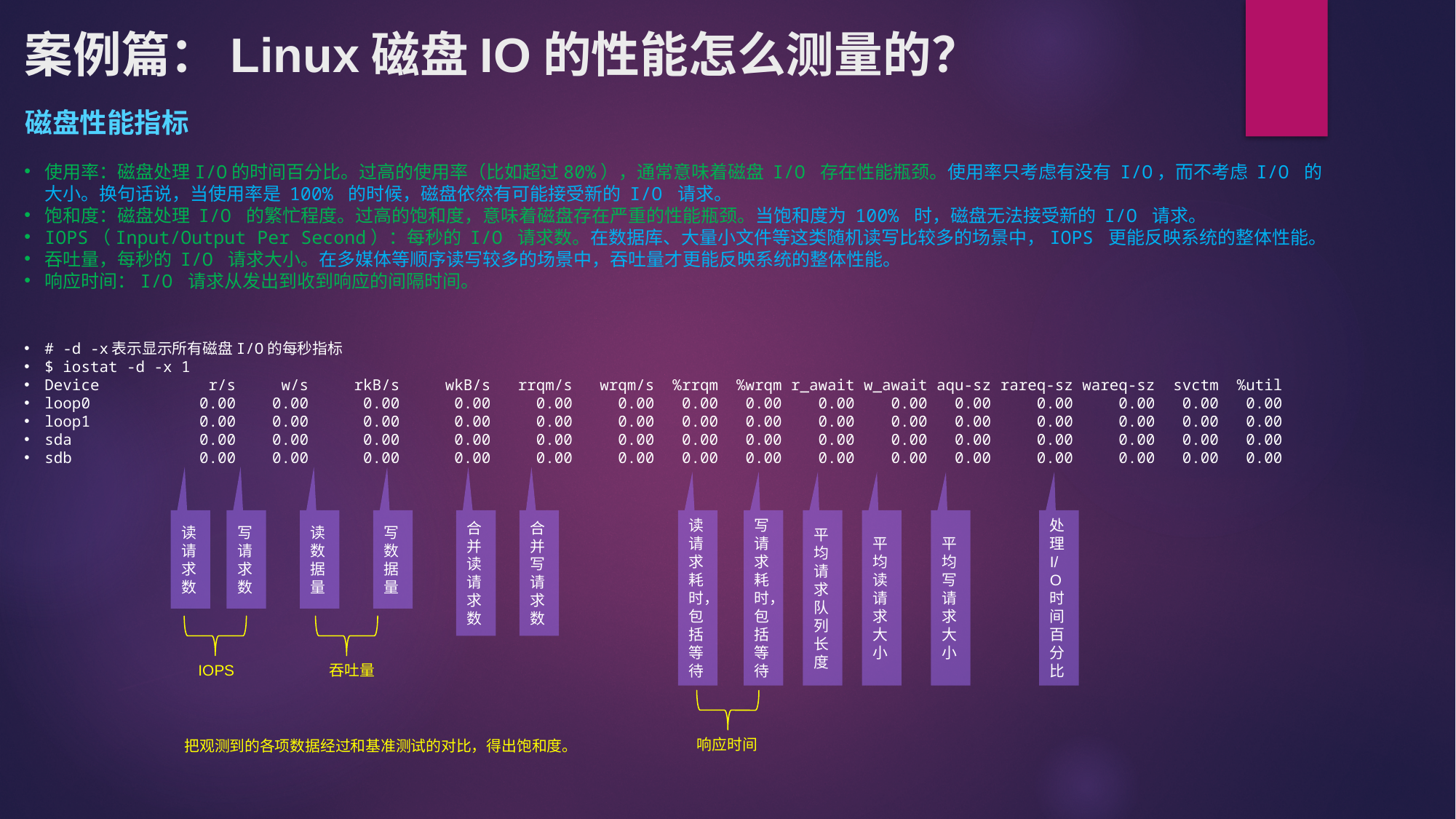

# 案例篇：Linux磁盘IO的性能怎么测量的？
磁盘性能指标
使用率：磁盘处理I/O的时间百分比。过高的使用率（比如超过80%），通常意味着磁盘 I/O 存在性能瓶颈。使用率只考虑有没有 I/O，而不考虑 I/O 的大小。换句话说，当使用率是 100% 的时候，磁盘依然有可能接受新的 I/O 请求。
饱和度：磁盘处理 I/O 的繁忙程度。过高的饱和度，意味着磁盘存在严重的性能瓶颈。当饱和度为 100% 时，磁盘无法接受新的 I/O 请求。
IOPS（Input/Output Per Second）：每秒的 I/O 请求数。在数据库、大量小文件等这类随机读写比较多的场景中，IOPS 更能反映系统的整体性能。
吞吐量，每秒的 I/O 请求大小。在多媒体等顺序读写较多的场景中，吞吐量才更能反映系统的整体性能。
响应时间：I/O 请求从发出到收到响应的间隔时间。
# -d -x表示显示所有磁盘I/O的每秒指标
$ iostat -d -x 1
Device            r/s     w/s     rkB/s     wkB/s   rrqm/s   wrqm/s  %rrqm  %wrqm r_await w_await aqu-sz rareq-sz wareq-sz  svctm  %util
loop0            0.00    0.00      0.00      0.00     0.00     0.00   0.00   0.00    0.00    0.00   0.00     0.00     0.00   0.00   0.00
loop1            0.00    0.00      0.00      0.00     0.00     0.00   0.00   0.00    0.00    0.00   0.00     0.00     0.00   0.00   0.00
sda              0.00    0.00      0.00      0.00     0.00     0.00   0.00   0.00    0.00    0.00   0.00     0.00     0.00   0.00   0.00
sdb              0.00    0.00      0.00      0.00     0.00     0.00   0.00   0.00    0.00    0.00   0.00     0.00     0.00   0.00   0.00
读数据量
写数据量
合并读请求数
合并写请求数
读请求耗时，包括等待
写请求耗时，包括等待
平均请求队列长度
平均读请求大小
平均写请求大小
处理I/O时间百分比
写请求数
读请求数

IOPS
吞吐量

响应时间
把观测到的各项数据经过和基准测试的对比，得出饱和度。